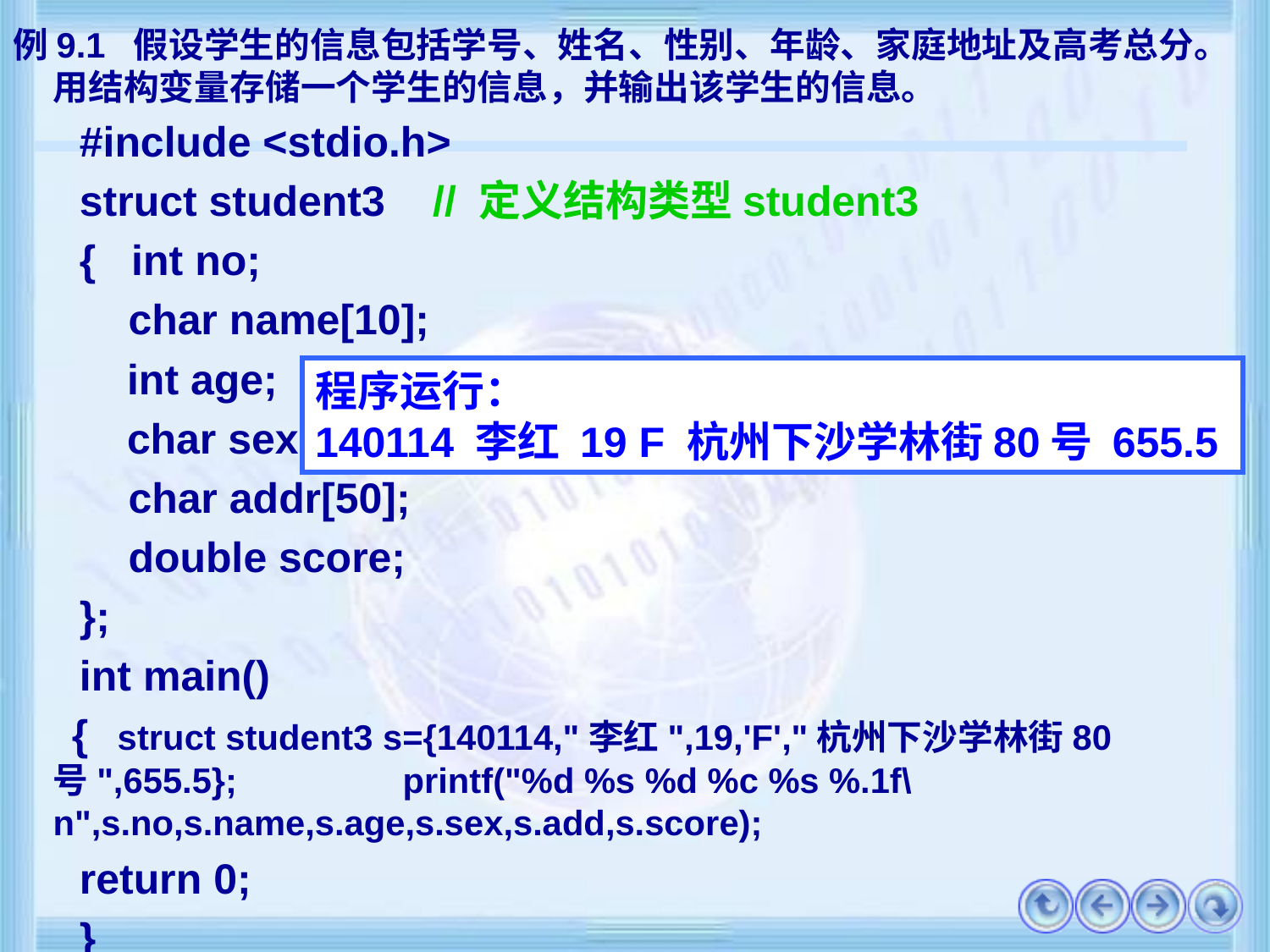

例9.1  假设学生的信息包括学号、姓名、性别、年龄、家庭地址及高考总分。用结构变量存储一个学生的信息，并输出该学生的信息。
#include <stdio.h>
struct student3    // 定义结构类型student3
{   int no;
	  char name[10];
    int age;
    char sex;
	  char addr[50];
	  double score;
};
int main()
     {   struct student3 s={140114,"李红",19,'F',"杭州下沙学林街80号",655.5};                 printf("%d %s %d %c %s %.1f\n",s.no,s.name,s.age,s.sex,s.add,s.score);
return 0;
}
程序运行：
140114 李红 19 F 杭州下沙学林街80号 655.5